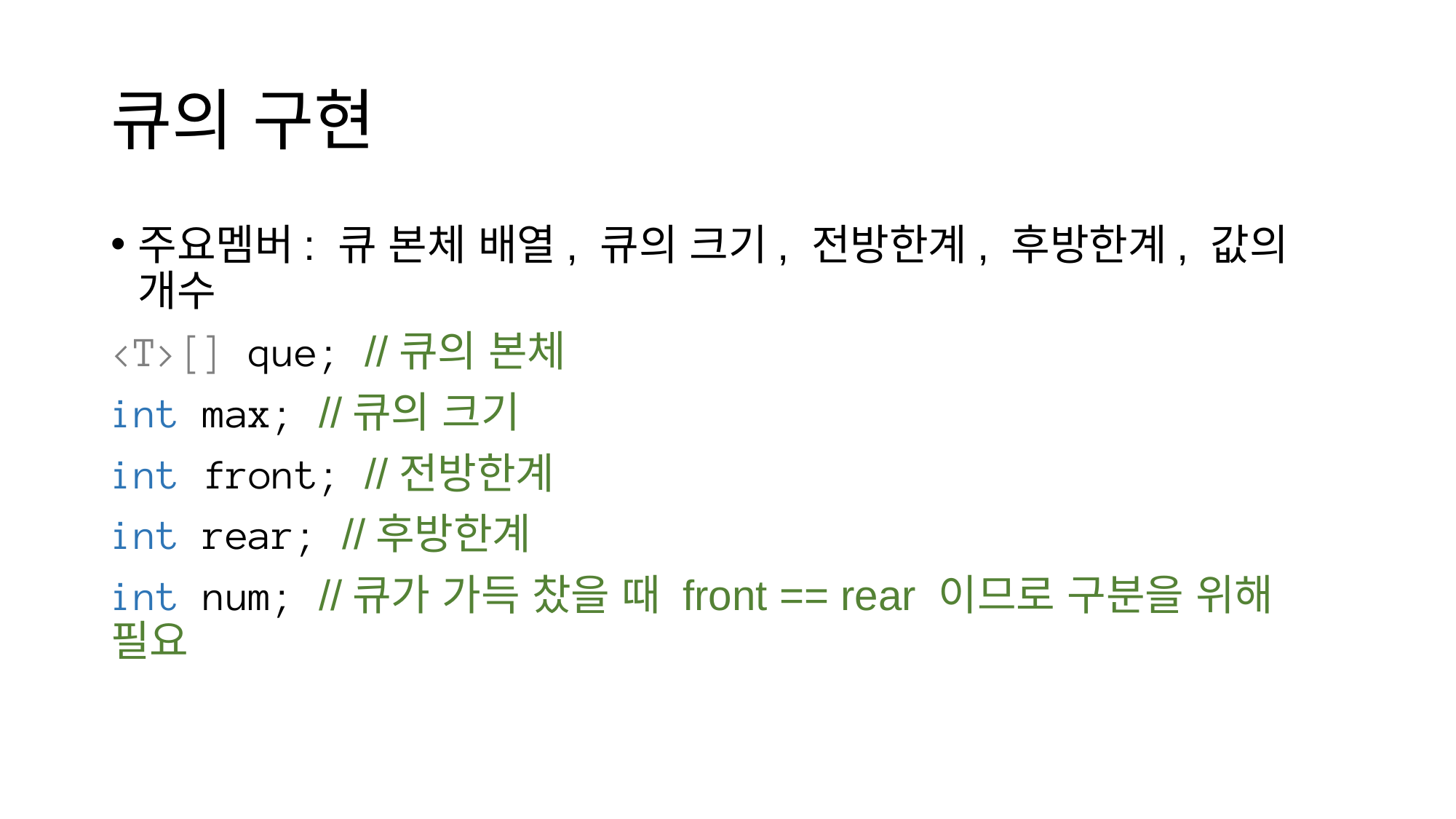

# 큐의 구현
주요멤버: 큐 본체 배열, 큐의 크기, 전방한계, 후방한계, 값의 개수
<T>[] que; //큐의 본체
int max; //큐의 크기
int front; //전방한계
int rear; //후방한계
int num; //큐가 가득 찼을 때 front == rear 이므로 구분을 위해 필요